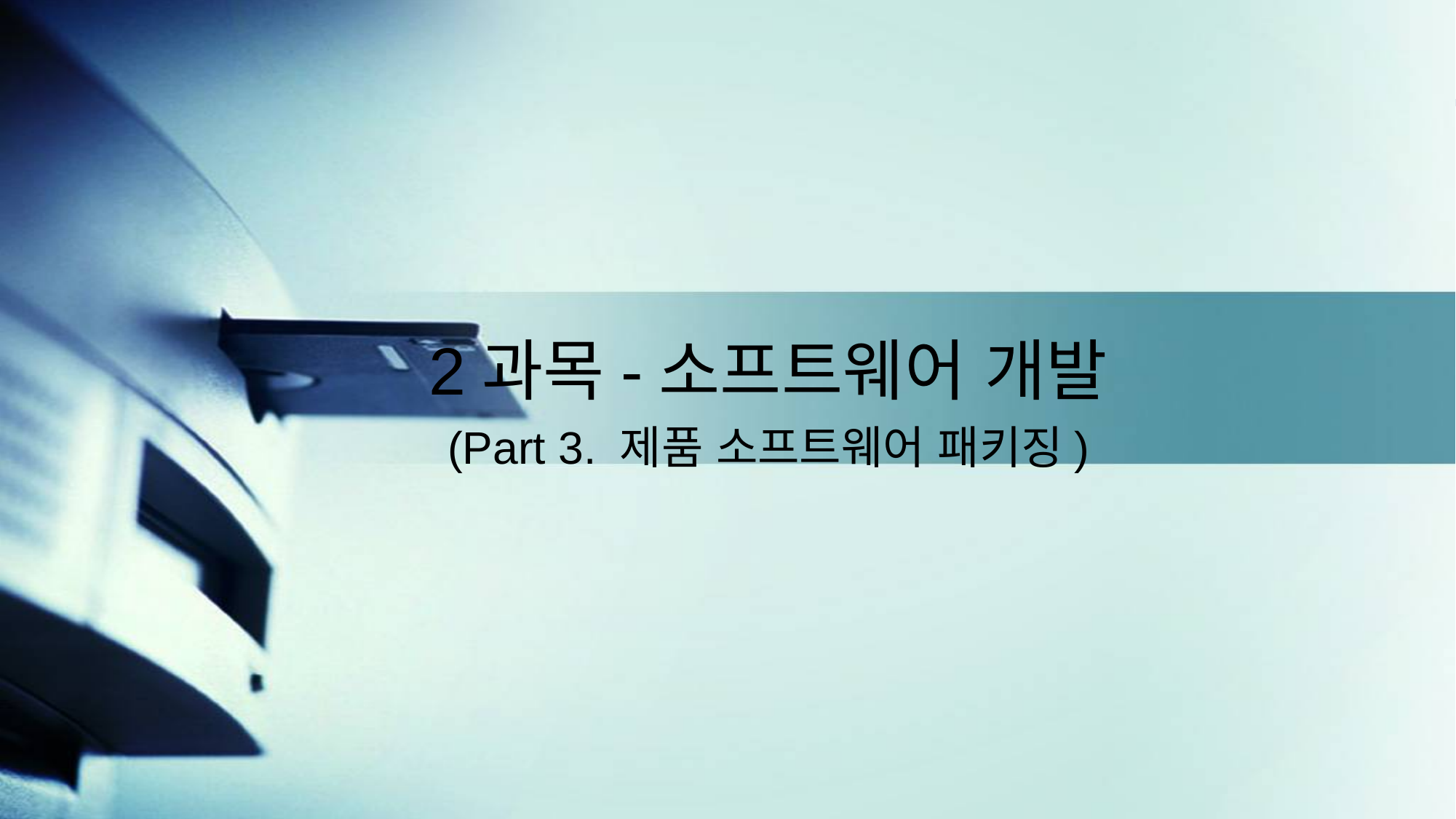

2과목-소프트웨어 개발
(Part 3. 제품 소프트웨어 패키징)